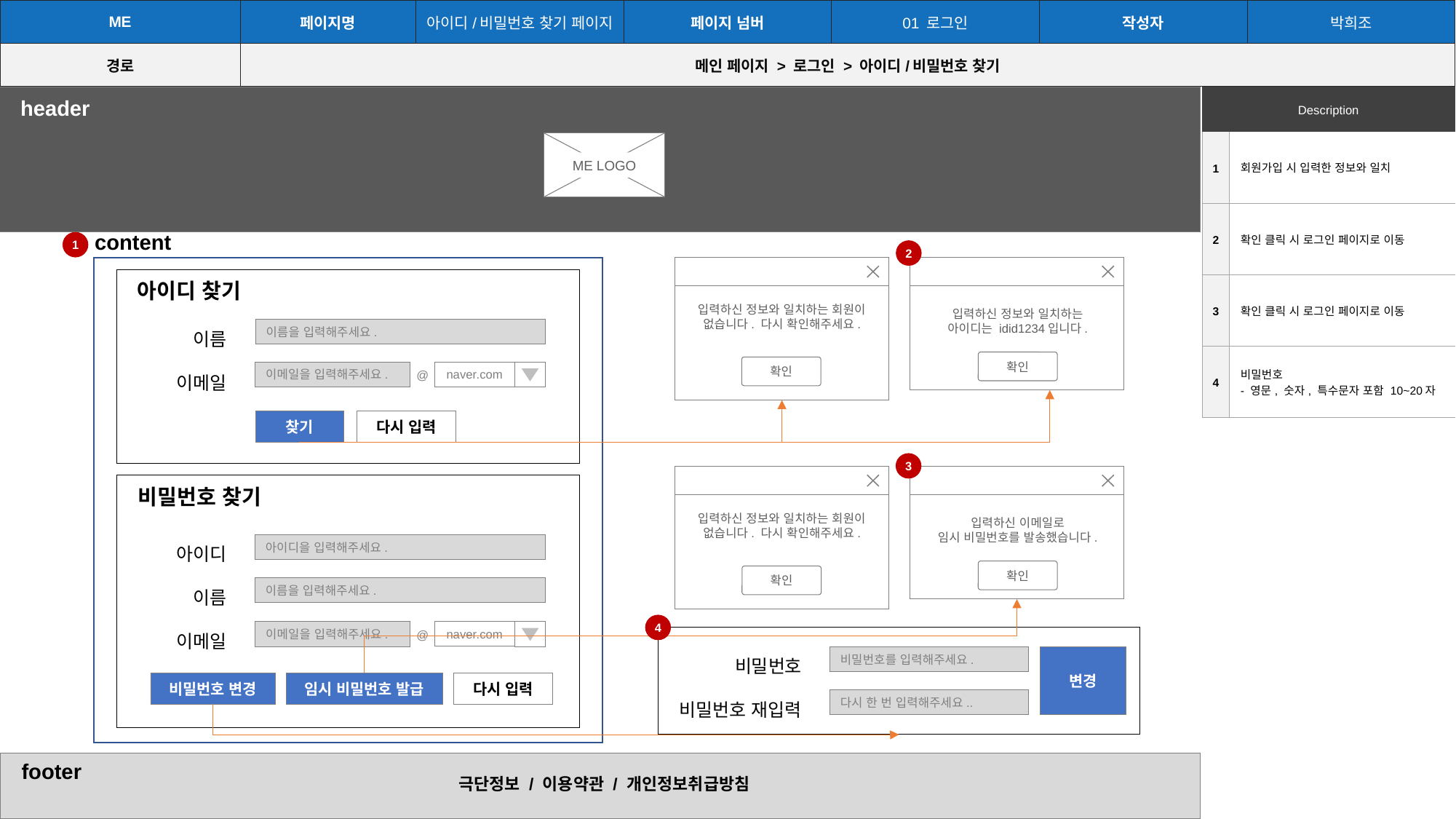

| ME | 페이지명 | 아이디/비밀번호 찾기 페이지 | 페이지 넘버 | 01 로그인 | 작성자 | 박희조 |
| --- | --- | --- | --- | --- | --- | --- |
| 경로 | 메인 페이지 > 로그인 > 아이디/비밀번호 찾기 |  |  |  |  |  |

| Description |
| --- |
header
| 1 | 회원가입 시 입력한 정보와 일치 |
| --- | --- |
| 2 | 확인 클릭 시 로그인 페이지로 이동 |
| 3 | 확인 클릭 시 로그인 페이지로 이동 |
| 4 | 비밀번호 - 영문, 숫자, 특수문자 포함 10~20자 |

ME LOGO
content
1
2

입력하신 정보와 일치하는 회원이 없습니다. 다시 확인해주세요.

확인

입력하신 정보와 일치하는
아이디는 idid1234입니다.

확인

아이디 찾기
이름
이메일
이름을 입력해주세요.
naver.com

이메일을 입력해주세요.
@
찾기
다시 입력
3

입력하신 정보와 일치하는 회원이 없습니다. 다시 확인해주세요.

확인

입력하신 이메일로
임시 비밀번호를 발송했습니다.

확인

비밀번호 찾기
아이디
이름
이메일
아이디을 입력해주세요.
이름을 입력해주세요.
4
naver.com

이메일을 입력해주세요.
@

비밀번호
비밀번호 재입력
비밀번호를 입력해주세요.
변경
비밀번호 변경
임시 비밀번호 발급
다시 입력
다시 한 번 입력해주세요..

footer
극단정보 / 이용약관 / 개인정보취급방침